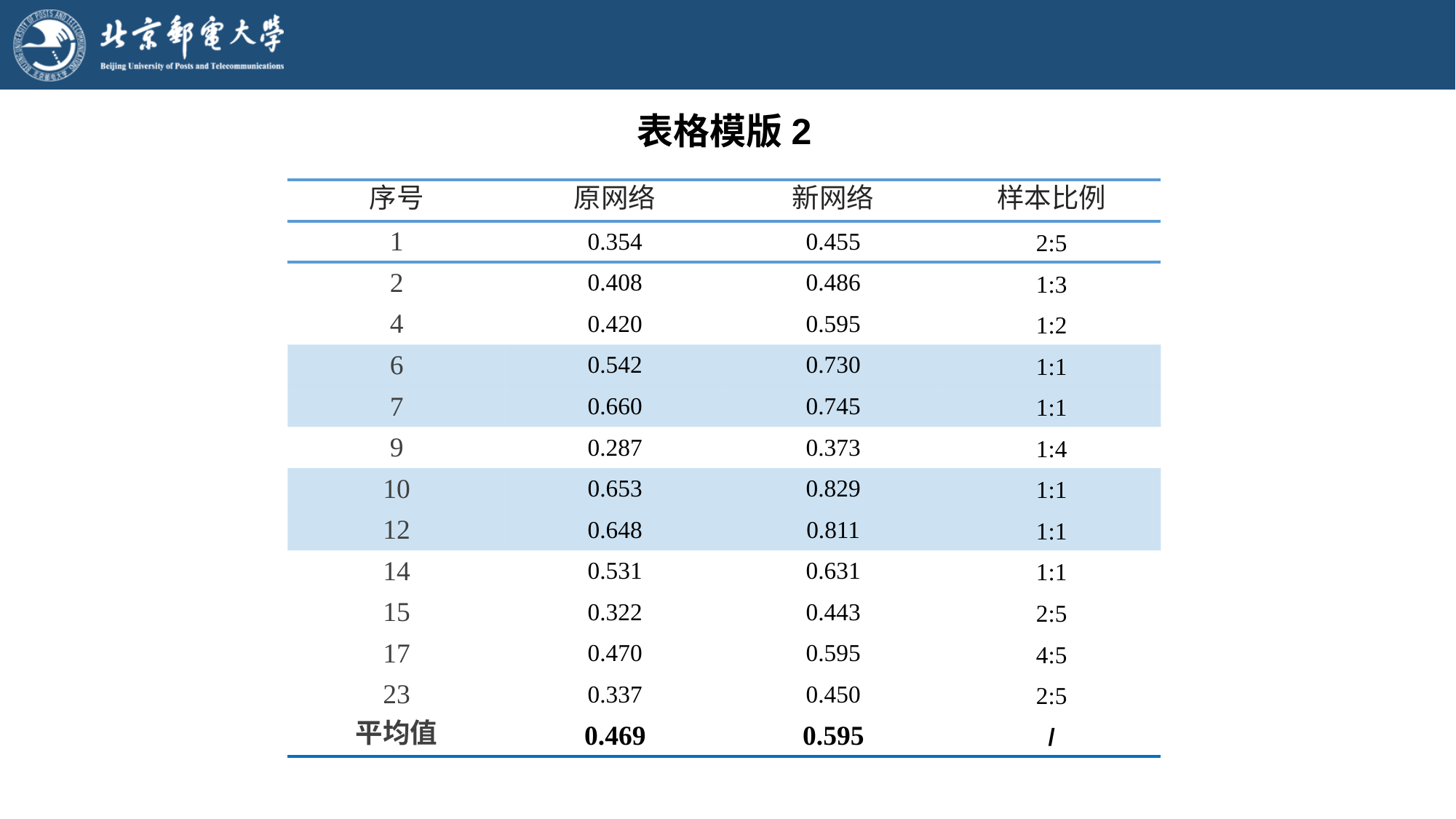

#
表格模版2
| 序号 | 原网络 | 新网络 | 样本比例 |
| --- | --- | --- | --- |
| 1 | 0.354 | 0.455 | 2:5 |
| 2 | 0.408 | 0.486 | 1:3 |
| 4 | 0.420 | 0.595 | 1:2 |
| 6 | 0.542 | 0.730 | 1:1 |
| 7 | 0.660 | 0.745 | 1:1 |
| 9 | 0.287 | 0.373 | 1:4 |
| 10 | 0.653 | 0.829 | 1:1 |
| 12 | 0.648 | 0.811 | 1:1 |
| 14 | 0.531 | 0.631 | 1:1 |
| 15 | 0.322 | 0.443 | 2:5 |
| 17 | 0.470 | 0.595 | 4:5 |
| 23 | 0.337 | 0.450 | 2:5 |
| 平均值 | 0.469 | 0.595 | / |